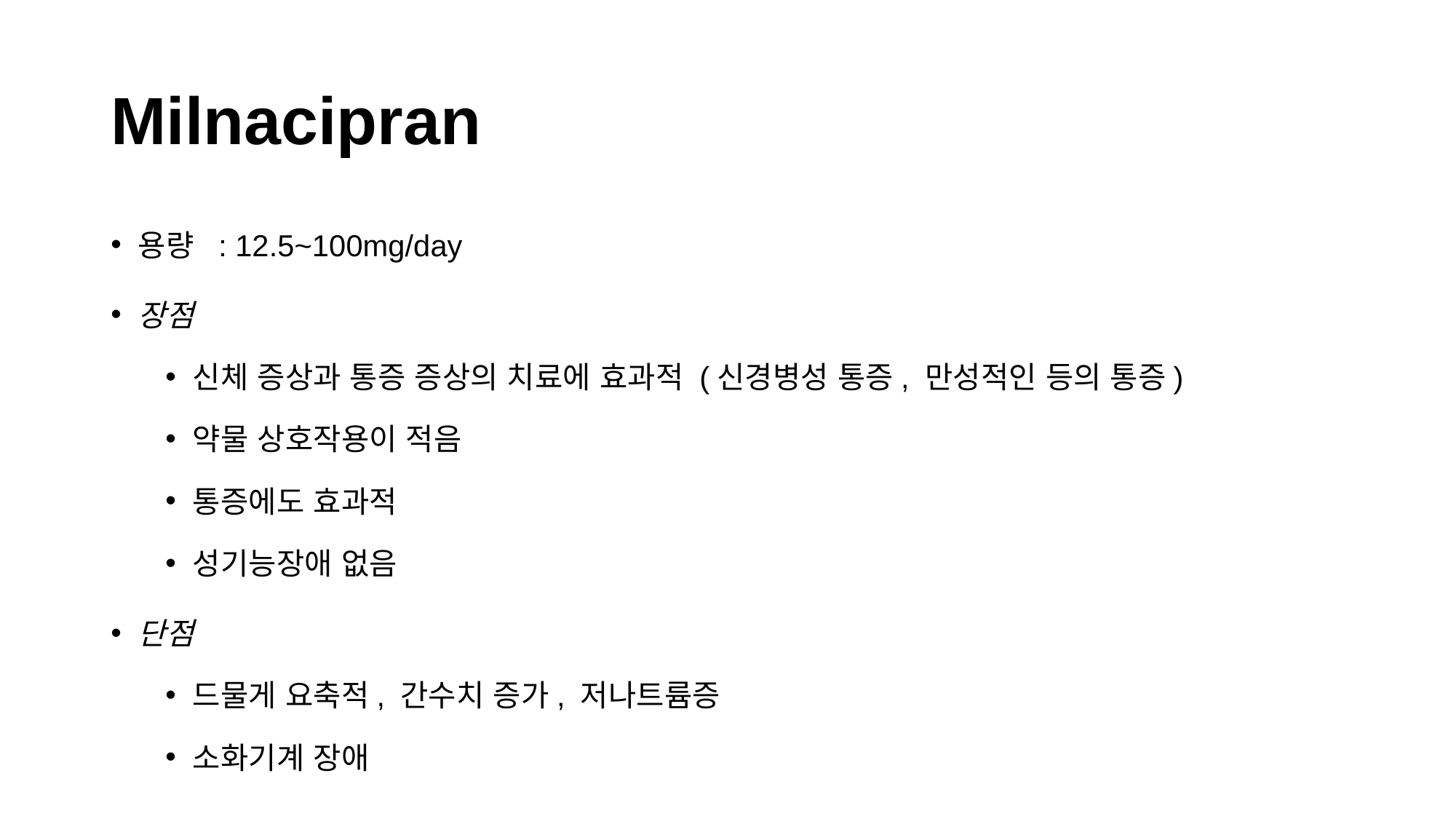

# Milnacipran
용량  : 12.5~100mg/day
장점
신체 증상과 통증 증상의 치료에 효과적 (신경병성 통증, 만성적인 등의 통증)
약물 상호작용이 적음
통증에도 효과적
성기능장애 없음
단점
드물게 요축적, 간수치 증가, 저나트륨증
소화기계 장애